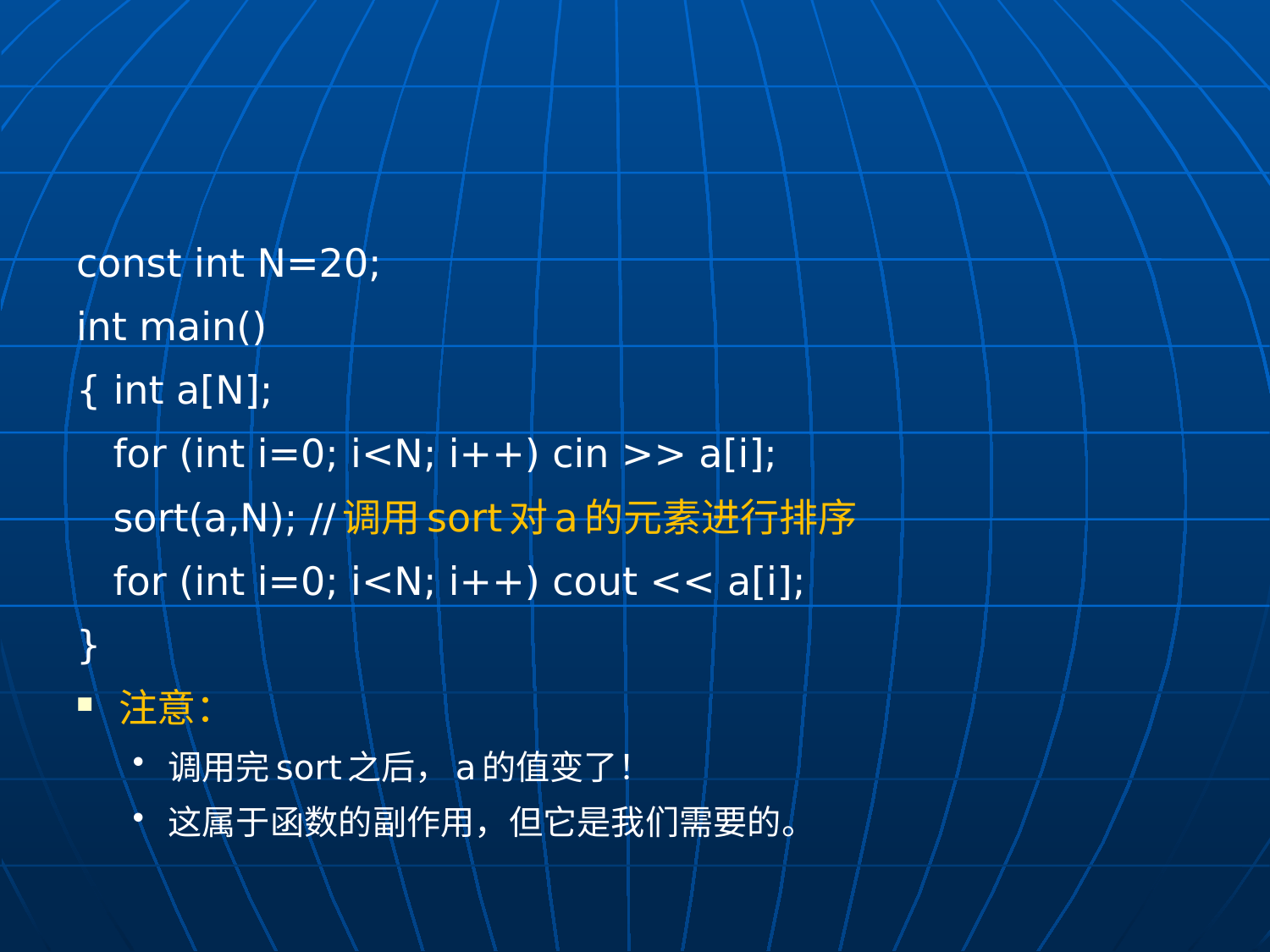

#
const int N=20;
int main()
{ int a[N];
   for (int i=0; i<N; i++) cin >> a[i];
   sort(a,N); //调用sort对a的元素进行排序
   for (int i=0; i<N; i++) cout << a[i];
}
注意：
调用完sort之后，a的值变了！
这属于函数的副作用，但它是我们需要的。